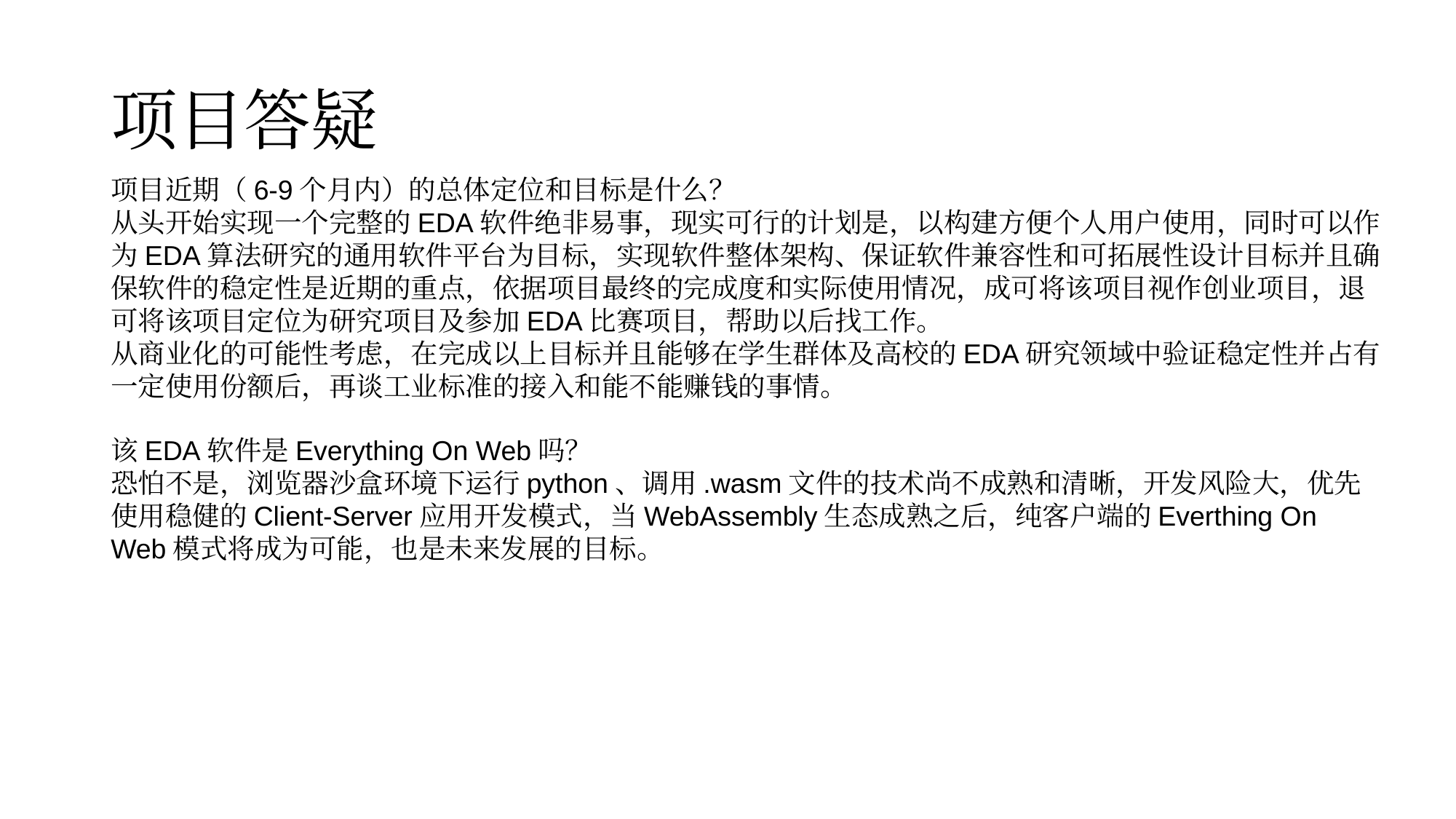

# 项目答疑
项目近期（6-9个月内）的总体定位和目标是什么？
从头开始实现一个完整的EDA软件绝非易事，现实可行的计划是，以构建方便个人用户使用，同时可以作为EDA算法研究的通用软件平台为目标，实现软件整体架构、保证软件兼容性和可拓展性设计目标并且确保软件的稳定性是近期的重点，依据项目最终的完成度和实际使用情况，成可将该项目视作创业项目，退可将该项目定位为研究项目及参加EDA比赛项目，帮助以后找工作。
从商业化的可能性考虑，在完成以上目标并且能够在学生群体及高校的EDA研究领域中验证稳定性并占有一定使用份额后，再谈工业标准的接入和能不能赚钱的事情。
该EDA软件是Everything On Web吗？
恐怕不是，浏览器沙盒环境下运行python、调用.wasm文件的技术尚不成熟和清晰，开发风险大，优先使用稳健的Client-Server应用开发模式，当WebAssembly生态成熟之后，纯客户端的Everthing On Web模式将成为可能，也是未来发展的目标。

跨平台EDA工具开发难度很大，这也是Synopsys等商业软件一般都只做Linux的重要原因之一。在现实困难和有限人力的双重夹击下，Everything On Web可能是最好的解决办法，除了本身就基于Web实现的跨平台GUI图形界面之外，将Python解释器、Rust/C/C++二进制代码全部移到Web环境之中，从而只需考虑浏览器和WebAssembly“沙盒”运行时，大大节省开发精力，同时还能保证用户体验和跨平台使用的特性。
Everything On Web同样存在独特挑战，期待能够在这条路径上披荆斩棘、收获颇丰。